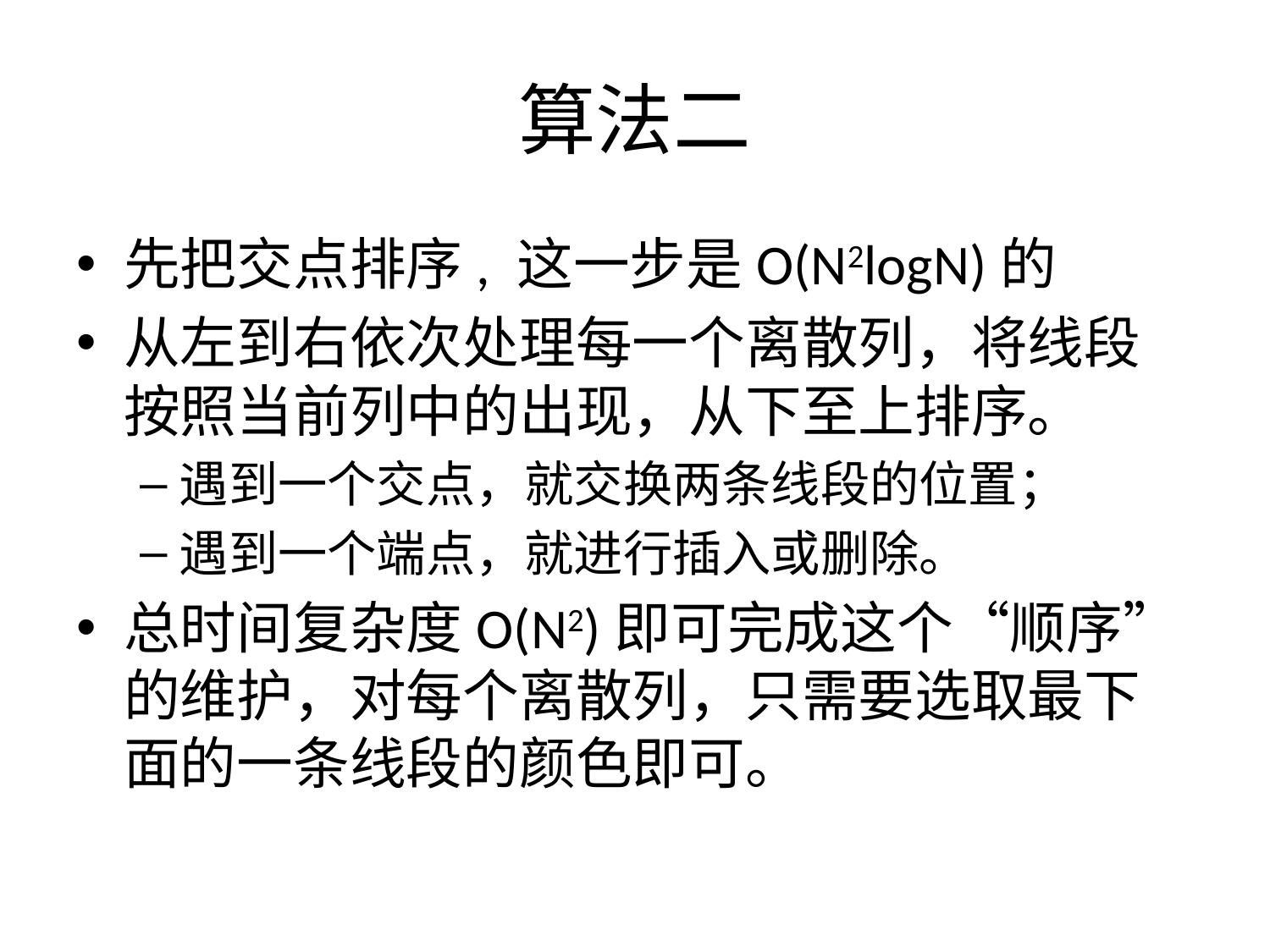

# 算法二
先把交点排序, 这一步是O(N2logN)的
从左到右依次处理每一个离散列，将线段按照当前列中的出现，从下至上排序。
遇到一个交点，就交换两条线段的位置；
遇到一个端点，就进行插入或删除。
总时间复杂度O(N2)即可完成这个“顺序”的维护，对每个离散列，只需要选取最下面的一条线段的颜色即可。